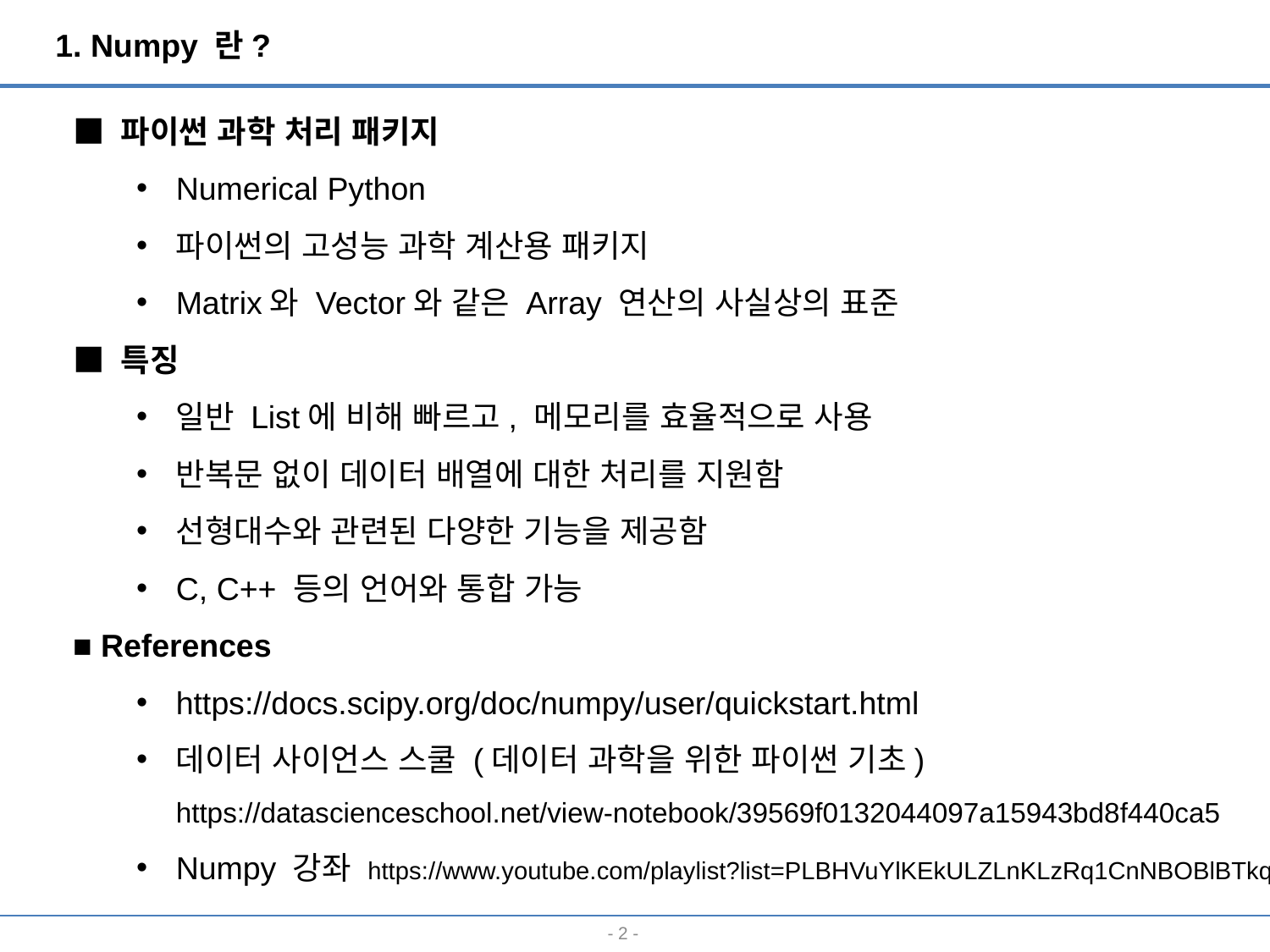

1. Numpy 란?
■ 파이썬 과학 처리 패키지
Numerical Python
파이썬의 고성능 과학 계산용 패키지
Matrix와 Vector와 같은 Array 연산의 사실상의 표준
■ 특징
일반 List에 비해 빠르고, 메모리를 효율적으로 사용
반복문 없이 데이터 배열에 대한 처리를 지원함
선형대수와 관련된 다양한 기능을 제공함
C, C++ 등의 언어와 통합 가능
■ References
https://docs.scipy.org/doc/numpy/user/quickstart.html
데이터 사이언스 스쿨 (데이터 과학을 위한 파이썬 기초)
https://datascienceschool.net/view-notebook/39569f0132044097a15943bd8f440ca5
Numpy 강좌 https://www.youtube.com/playlist?list=PLBHVuYlKEkULZLnKLzRq1CnNBOBlBTkqp
- 2 -